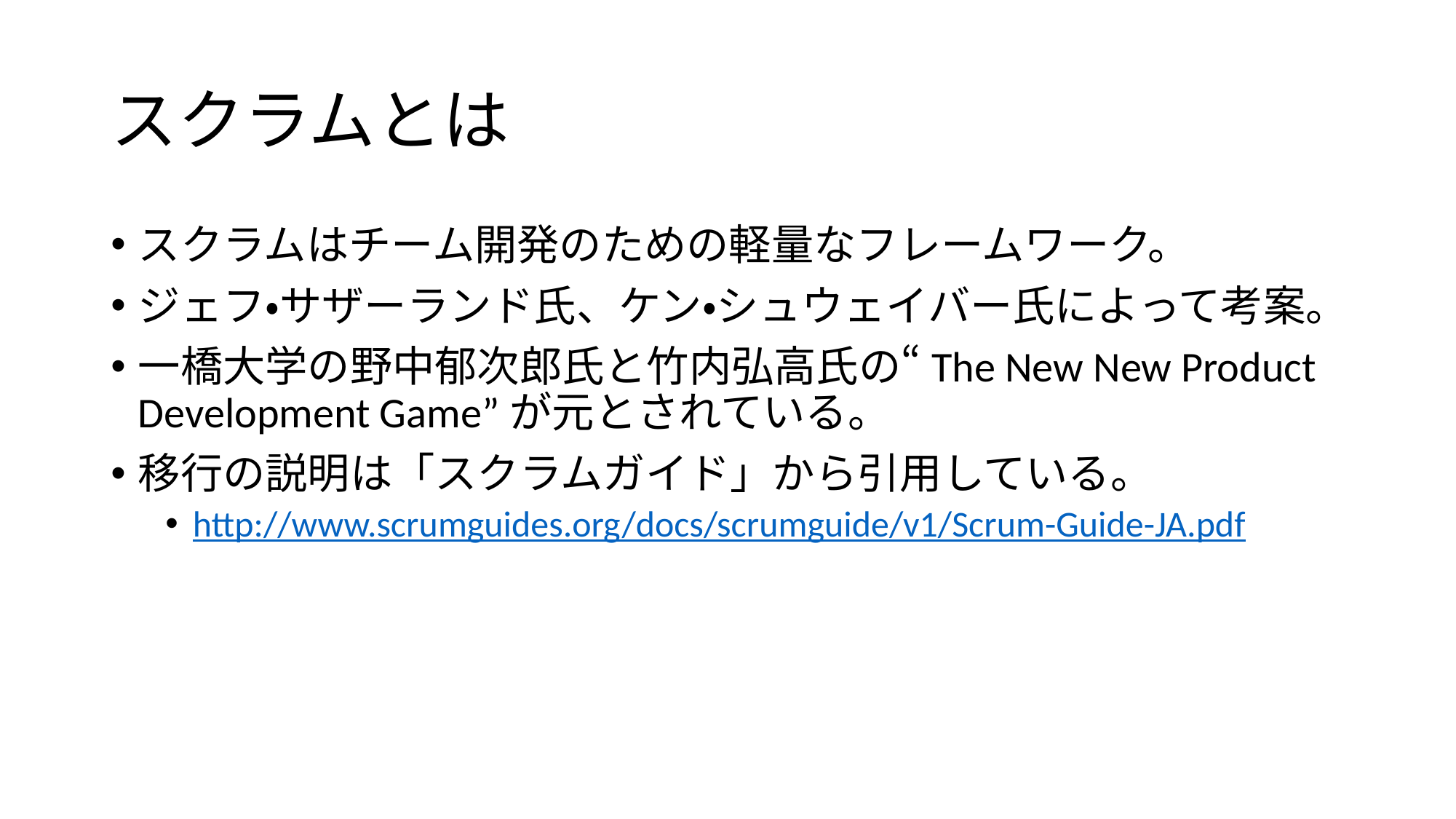

# スクラムとは
スクラムはチーム開発のための軽量なフレームワーク。
ジェフ・サザーランド氏、ケン・シュウェイバー氏によって考案。
一橋大学の野中郁次郎氏と竹内弘高氏の“The New New Product Development Game”が元とされている。
移行の説明は「スクラムガイド」から引用している。
http://www.scrumguides.org/docs/scrumguide/v1/Scrum-Guide-JA.pdf